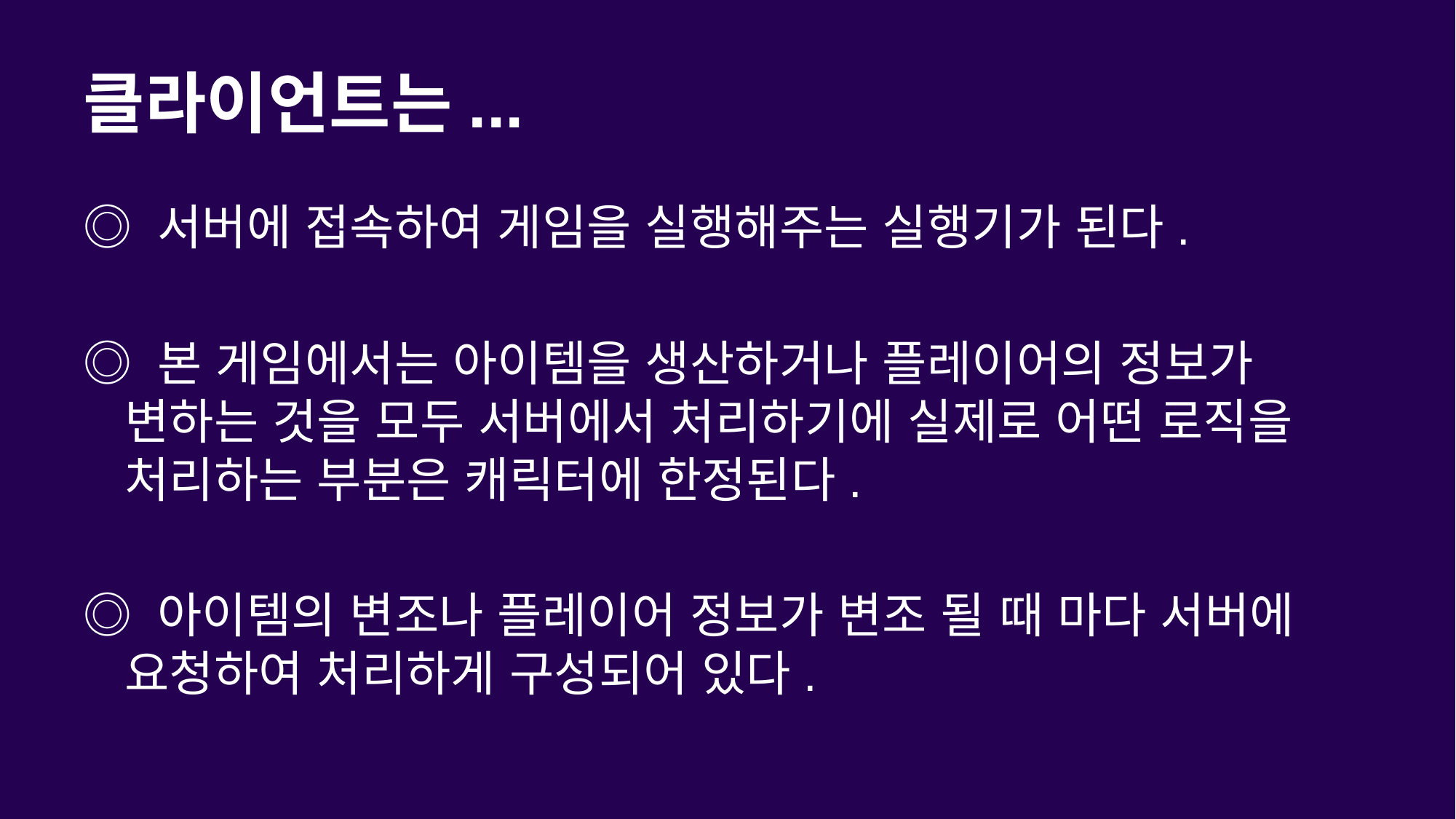

# 클라이언트는...
◎ 서버에 접속하여 게임을 실행해주는 실행기가 된다.

◎ 본 게임에서는 아이템을 생산하거나 플레이어의 정보가 변하는 것을 모두 서버에서 처리하기에 실제로 어떤 로직을 처리하는 부분은 캐릭터에 한정된다.

◎ 아이템의 변조나 플레이어 정보가 변조 될 때 마다 서버에 요청하여 처리하게 구성되어 있다.